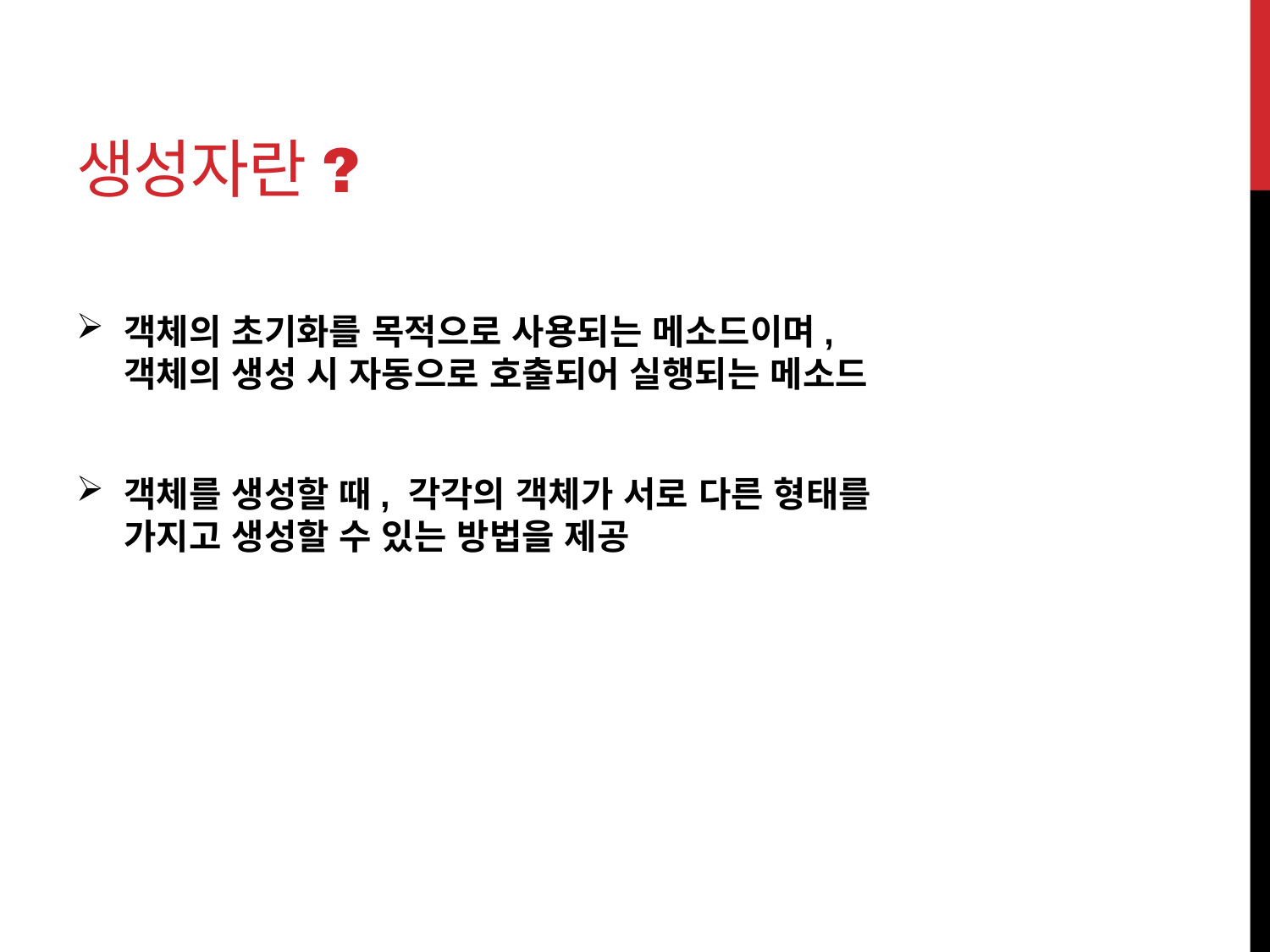

# 생성자란?

객체의 초기화를 목적으로 사용되는 메소드이며,
객체의 생성 시 자동으로 호출되어 실행되는 메소드

객체를 생성할 때, 각각의 객체가 서로 다른 형태를
가지고 생성할 수 있는 방법을 제공